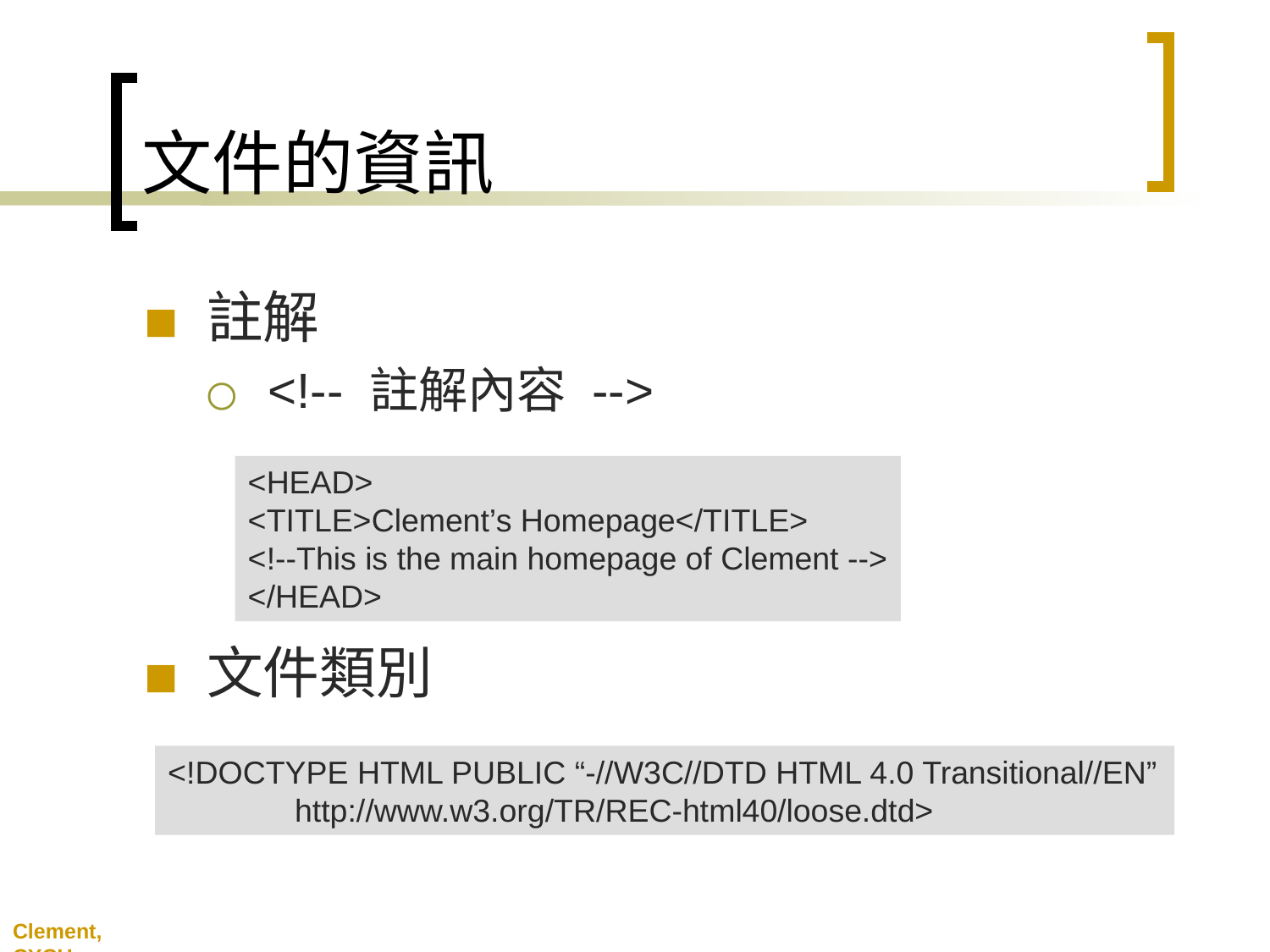

# 文件的資訊
註解
<!-- 註解內容 -->

文件類別
<HEAD>
<TITLE>Clement’s Homepage</TITLE>
<!--This is the main homepage of Clement -->
</HEAD>
<!DOCTYPE HTML PUBLIC “-//W3C//DTD HTML 4.0 Transitional//EN”
	http://www.w3.org/TR/REC-html40/loose.dtd>